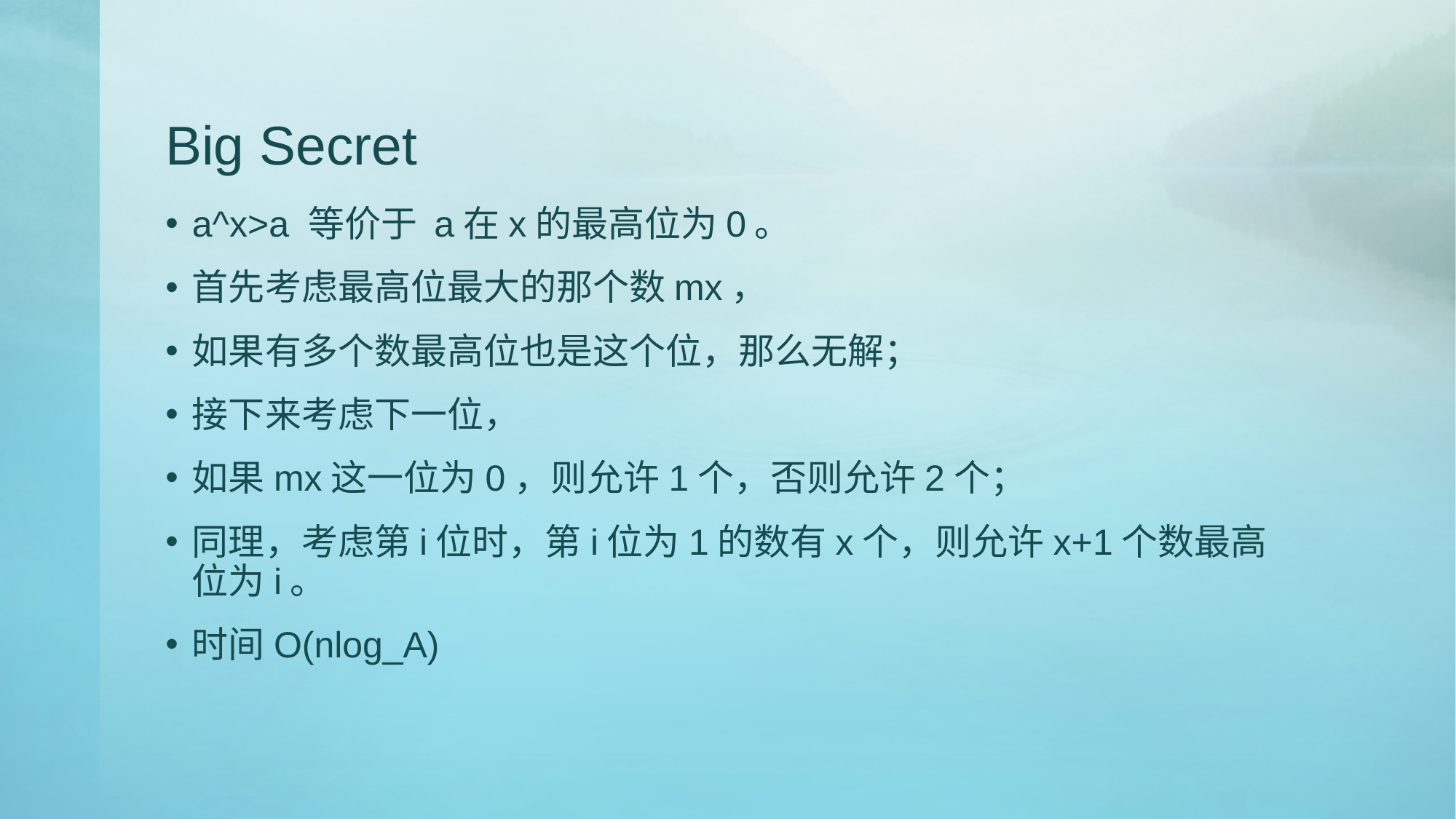

# Big Secret
a^x>a 等价于 a在x的最高位为0。
首先考虑最高位最大的那个数mx，
如果有多个数最高位也是这个位，那么无解；
接下来考虑下一位，
如果mx这一位为0，则允许1个，否则允许2个；
同理，考虑第i位时，第i位为1的数有x个，则允许x+1个数最高位为i。
时间O(nlog_A)